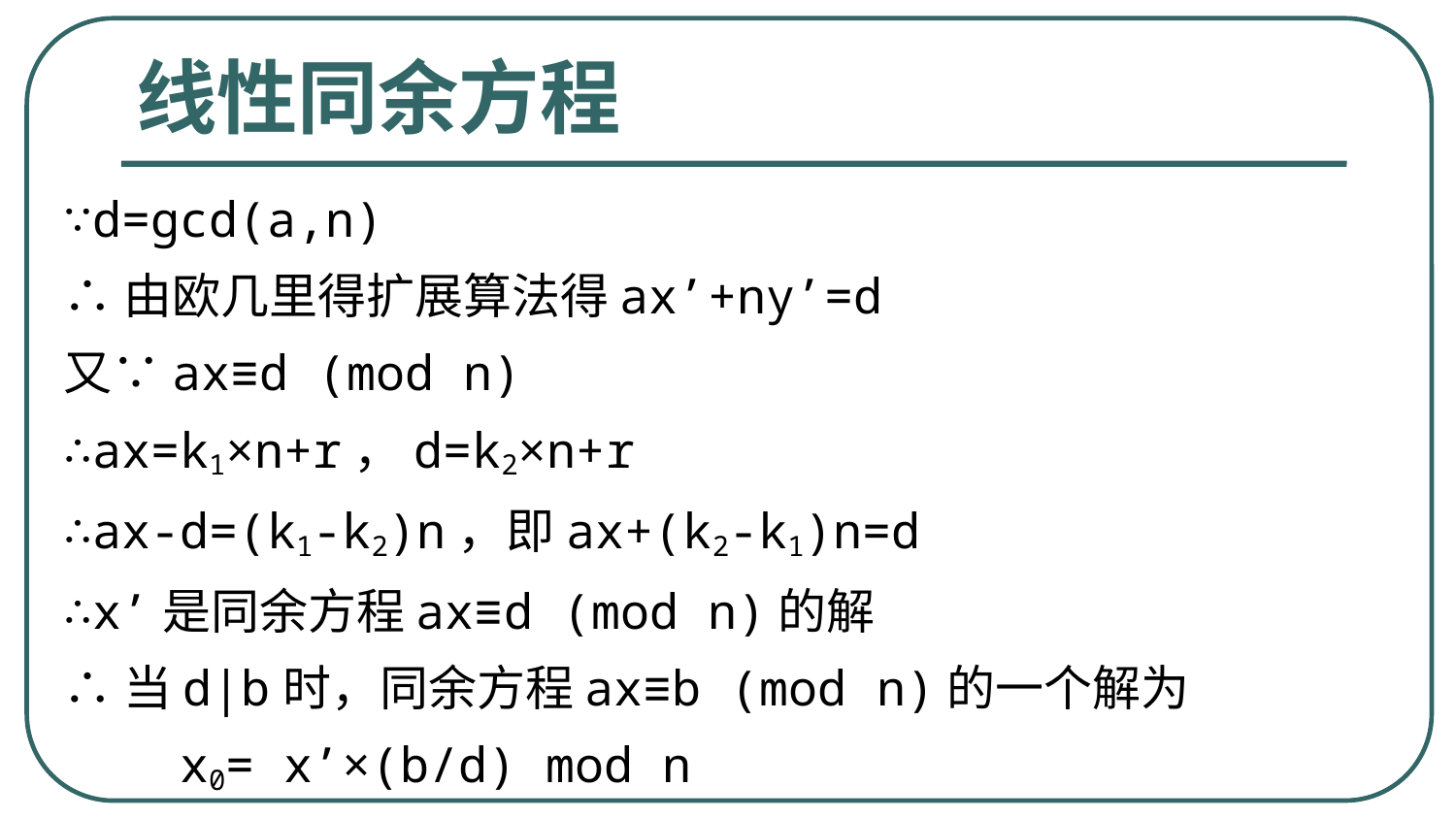

# 线性同余方程
∵d=gcd(a,n)
∴由欧几里得扩展算法得ax’+ny’=d
又∵ax≡d (mod n)
∴ax=k1×n+r，d=k2×n+r
∴ax-d=(k1-k2)n，即ax+(k2-k1)n=d
∴x’是同余方程ax≡d (mod n)的解
∴当d|b时，同余方程ax≡b (mod n)的一个解为
    x0= x’×(b/d) mod n